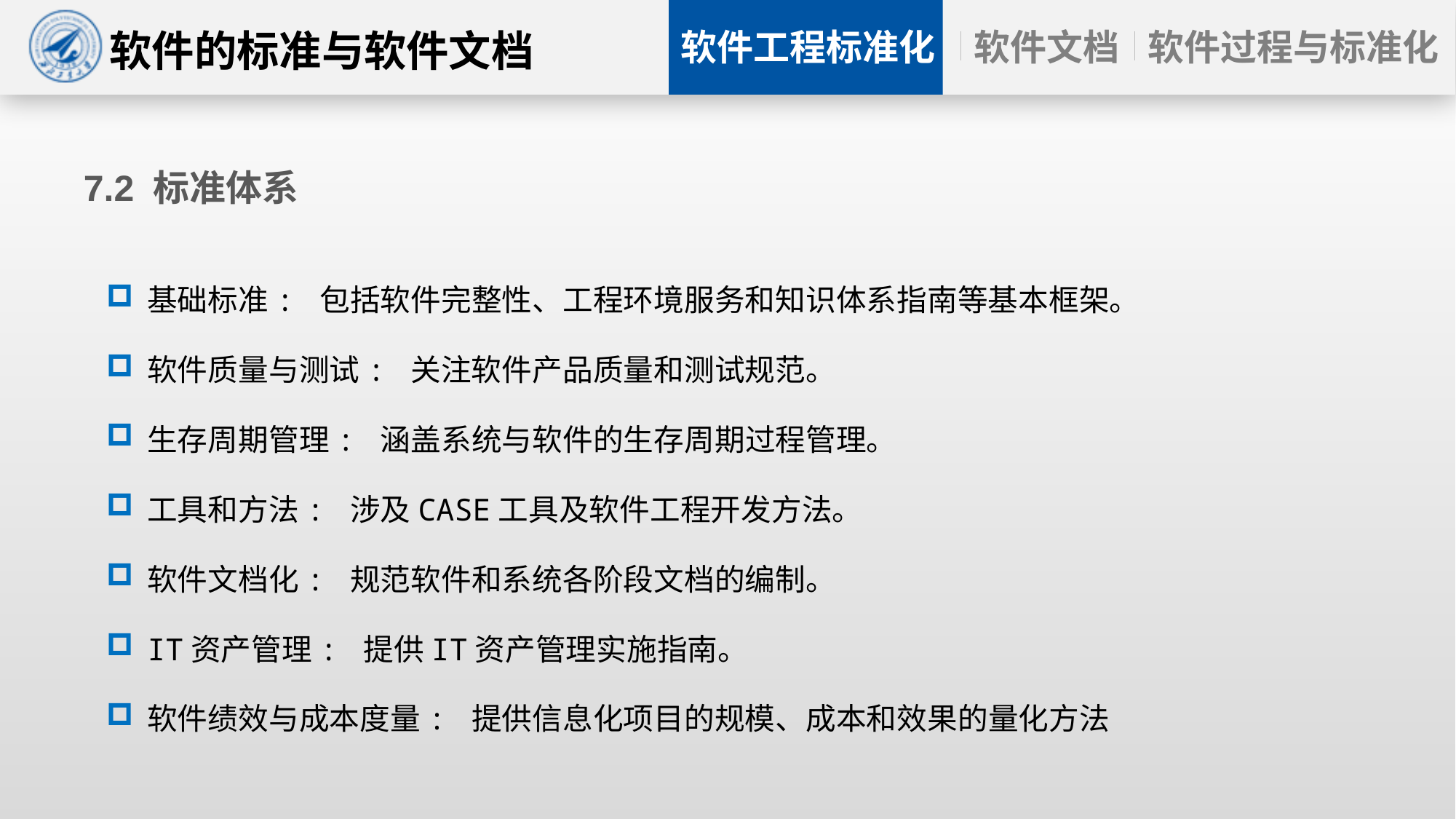

7.2 标准体系
基础标准: 包括软件完整性、工程环境服务和知识体系指南等基本框架。
软件质量与测试: 关注软件产品质量和测试规范。
生存周期管理: 涵盖系统与软件的生存周期过程管理。
工具和方法: 涉及CASE工具及软件工程开发方法。
软件文档化: 规范软件和系统各阶段文档的编制。
IT资产管理: 提供IT资产管理实施指南。
软件绩效与成本度量: 提供信息化项目的规模、成本和效果的量化方法